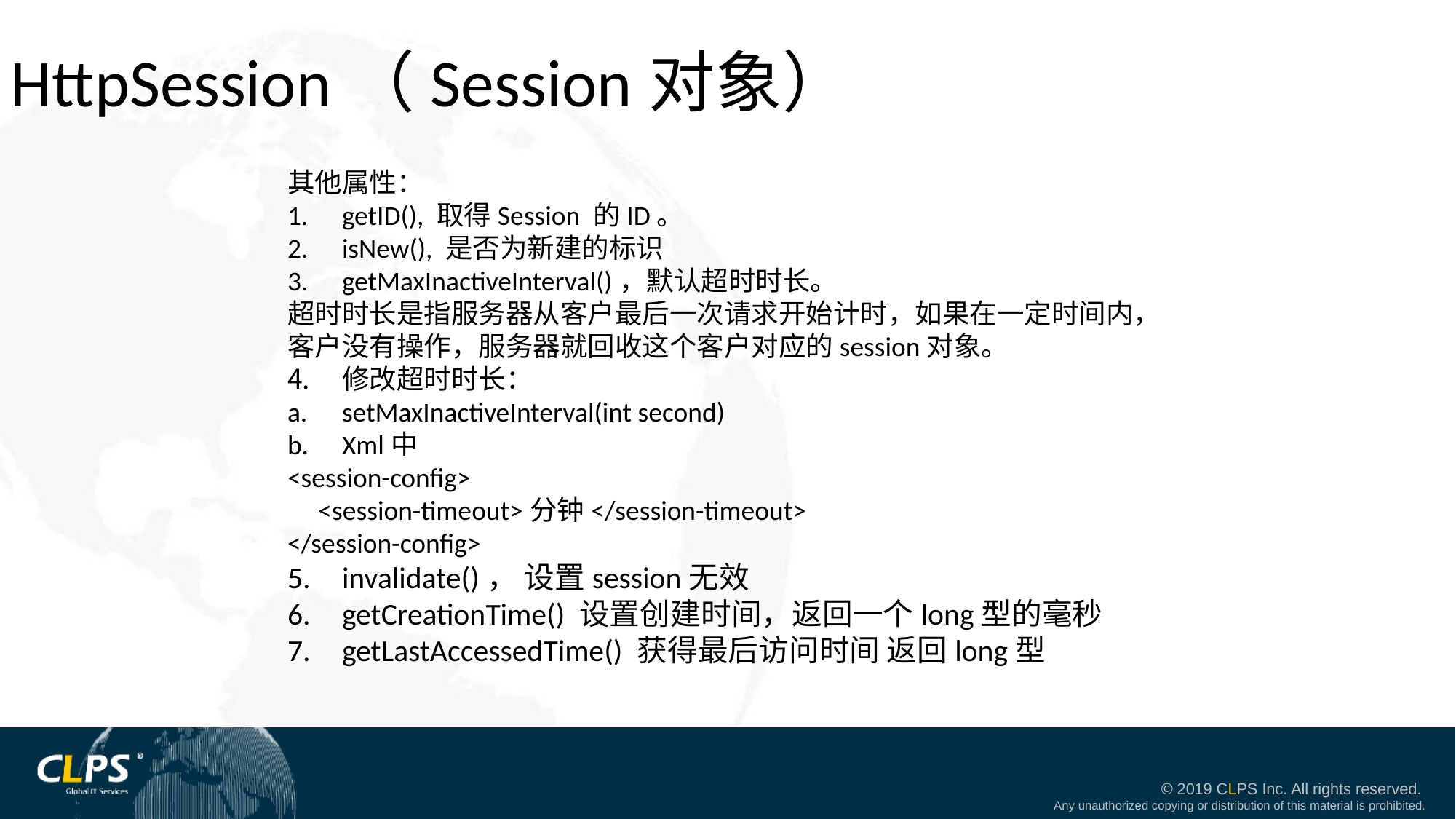

HttpSession（Session对象）
其他属性：
getID(), 取得Session 的ID。
isNew(), 是否为新建的标识
getMaxInactiveInterval()，默认超时时长。
超时时长是指服务器从客户最后一次请求开始计时，如果在一定时间内，客户没有操作，服务器就回收这个客户对应的session对象。
修改超时时长：
setMaxInactiveInterval(int second)
Xml中
<session-config>
     <session-timeout>分钟</session-timeout>
</session-config>
invalidate()， 设置session无效
getCreationTime() 设置创建时间，返回一个long型的毫秒
getLastAccessedTime() 获得最后访问时间 返回long型